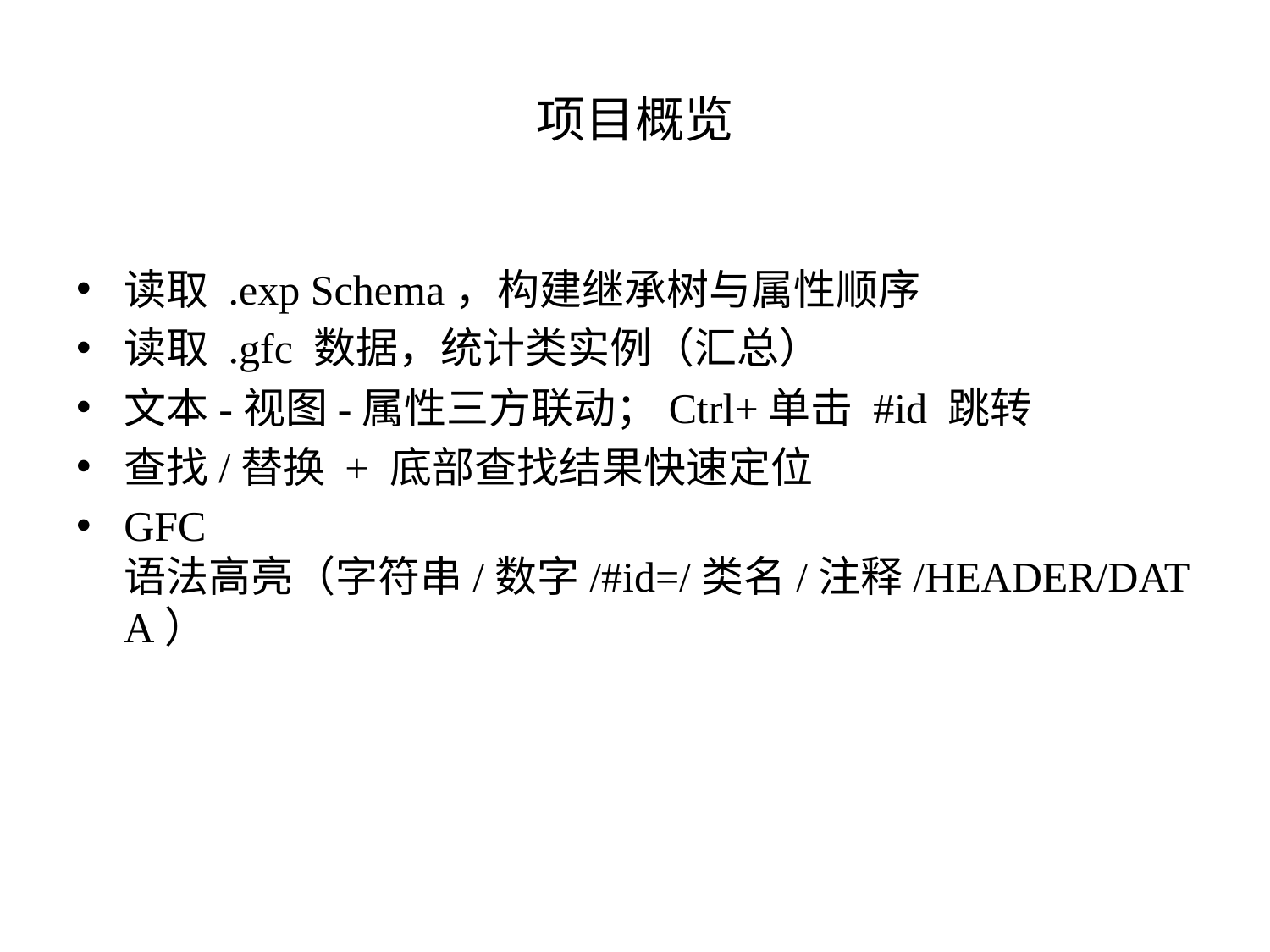

# 项目概览

读取 .exp Schema，构建继承树与属性顺序
读取 .gfc 数据，统计类实例（汇总）
文本-视图-属性三方联动；Ctrl+单击 #id 跳转
查找/替换 + 底部查找结果快速定位
GFC 语法高亮（字符串/数字/#id=/类名/注释/HEADER/DATA）